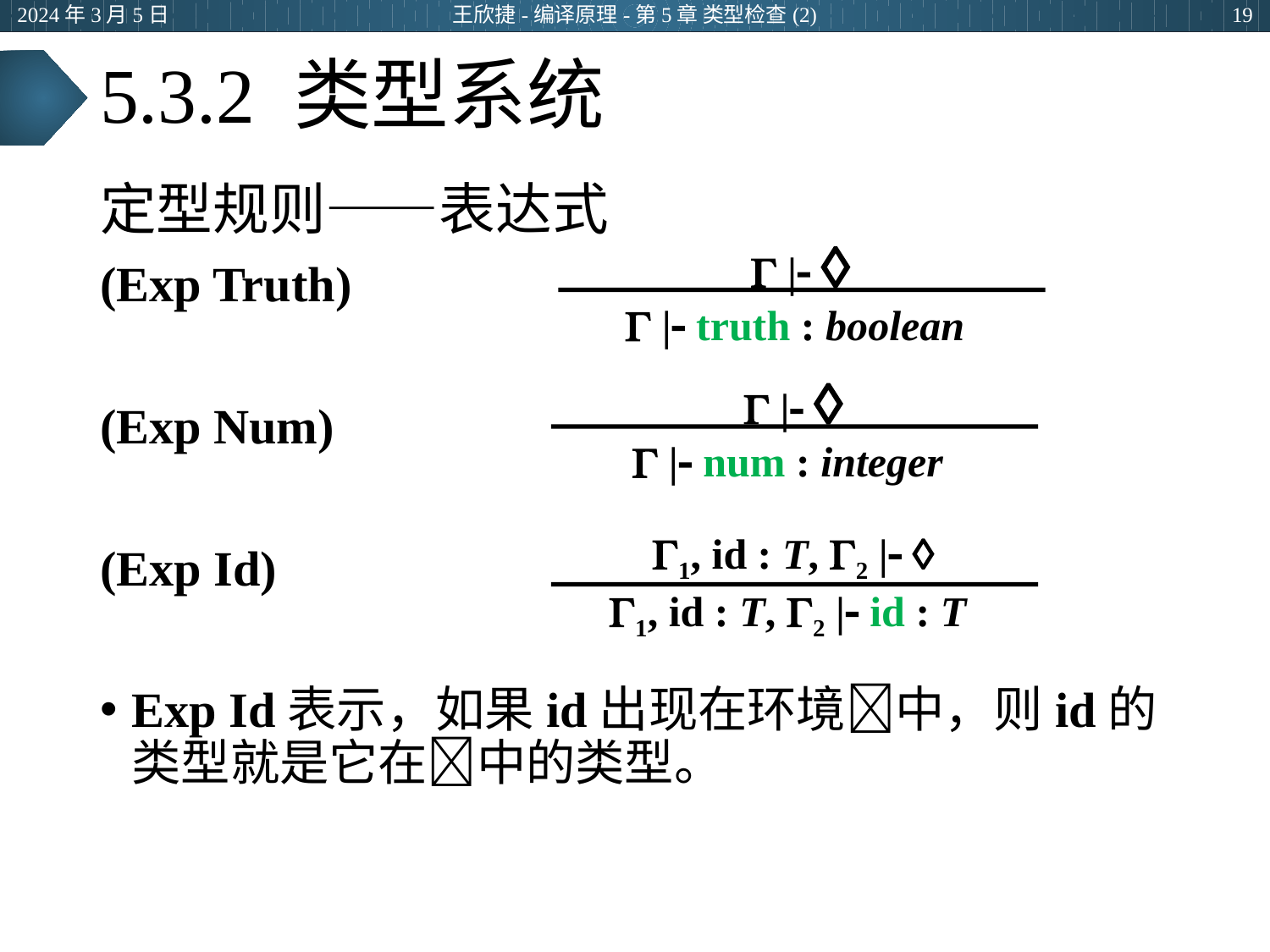

2024年3月5日
王欣捷-编译原理-第5章 类型检查(2)
19
# 5.3.2 类型系统
定型规则——表达式
(Exp Truth)

(Exp Num)

(Exp Id)

Exp Id表示，如果id出现在环境Γ中，则id的类型就是它在Γ中的类型。
 Γ |− ◊
Γ |− truth : boolean

 Γ |− ◊
Γ |− num : integer

 Γ1, id : T, Γ2 |− ◊
Γ1, id : T, Γ2 |− id : T